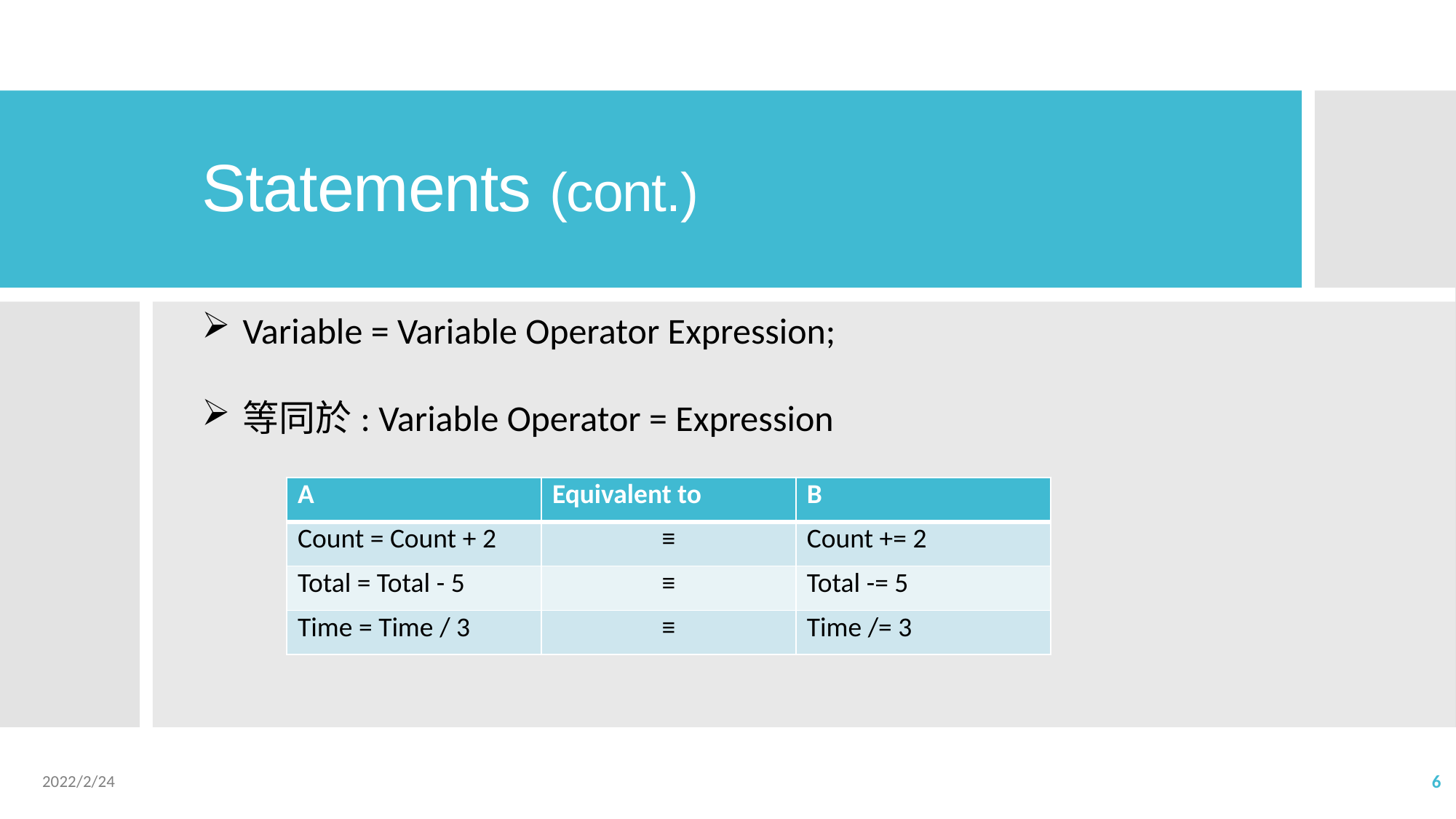

# Statements (cont.)

Variable = Variable Operator Expression;

等同於: Variable Operator = Expression
| A | Equivalent to | B |
| --- | --- | --- |
| Count = Count + 2 | ≡ | Count += 2 |
| Total = Total - 5 | ≡ | Total -= 5 |
| Time = Time / 3 | ≡ | Time /= 3 |
2022/2/24
6